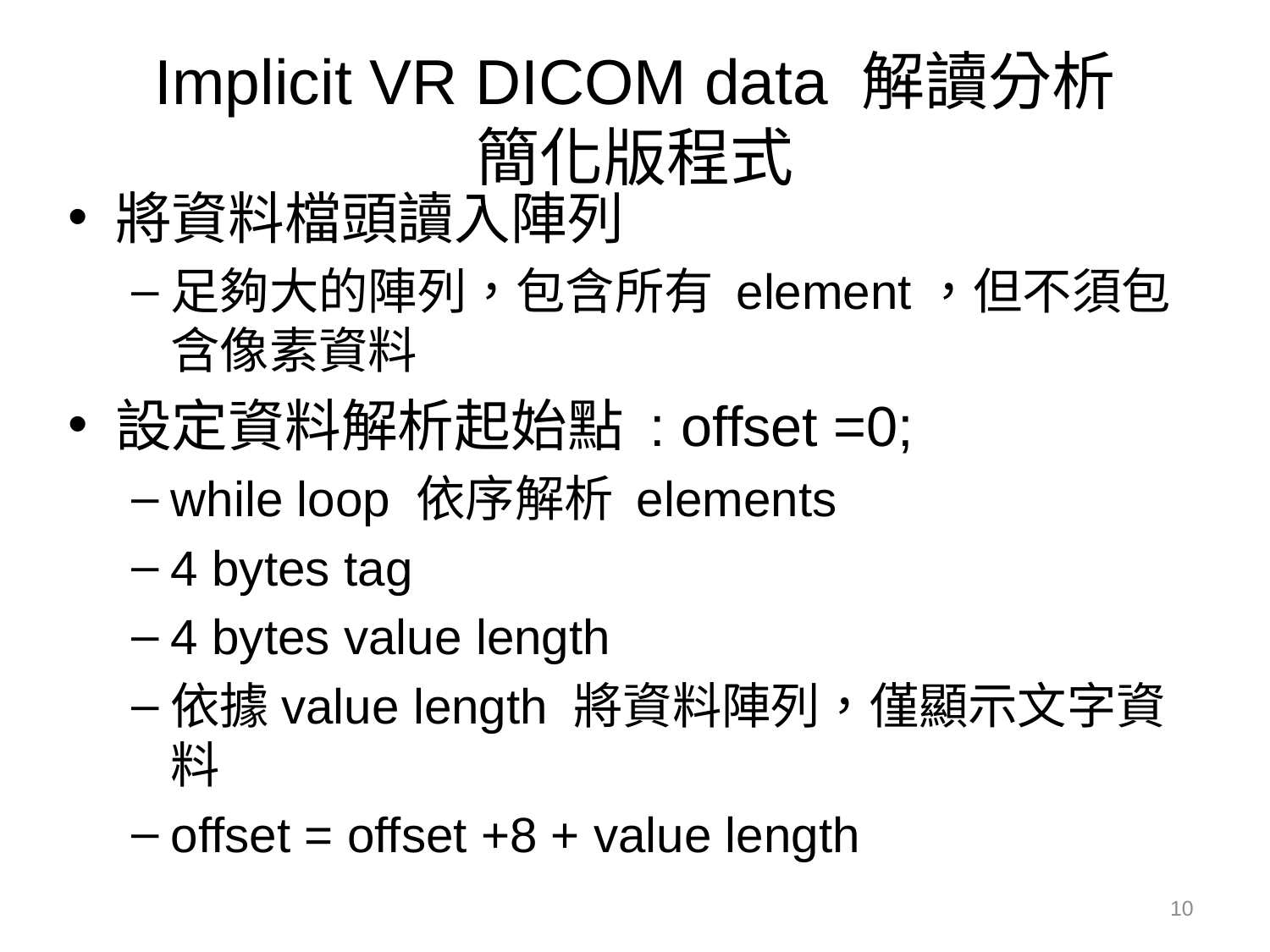

# Implicit VR DICOM data 解讀分析 簡化版程式
將資料檔頭讀入陣列
足夠大的陣列，包含所有 element，但不須包含像素資料
設定資料解析起始點 : offset =0;
while loop 依序解析 elements
4 bytes tag
4 bytes value length
依據value length 將資料陣列，僅顯示文字資料
offset = offset +8 + value length
10